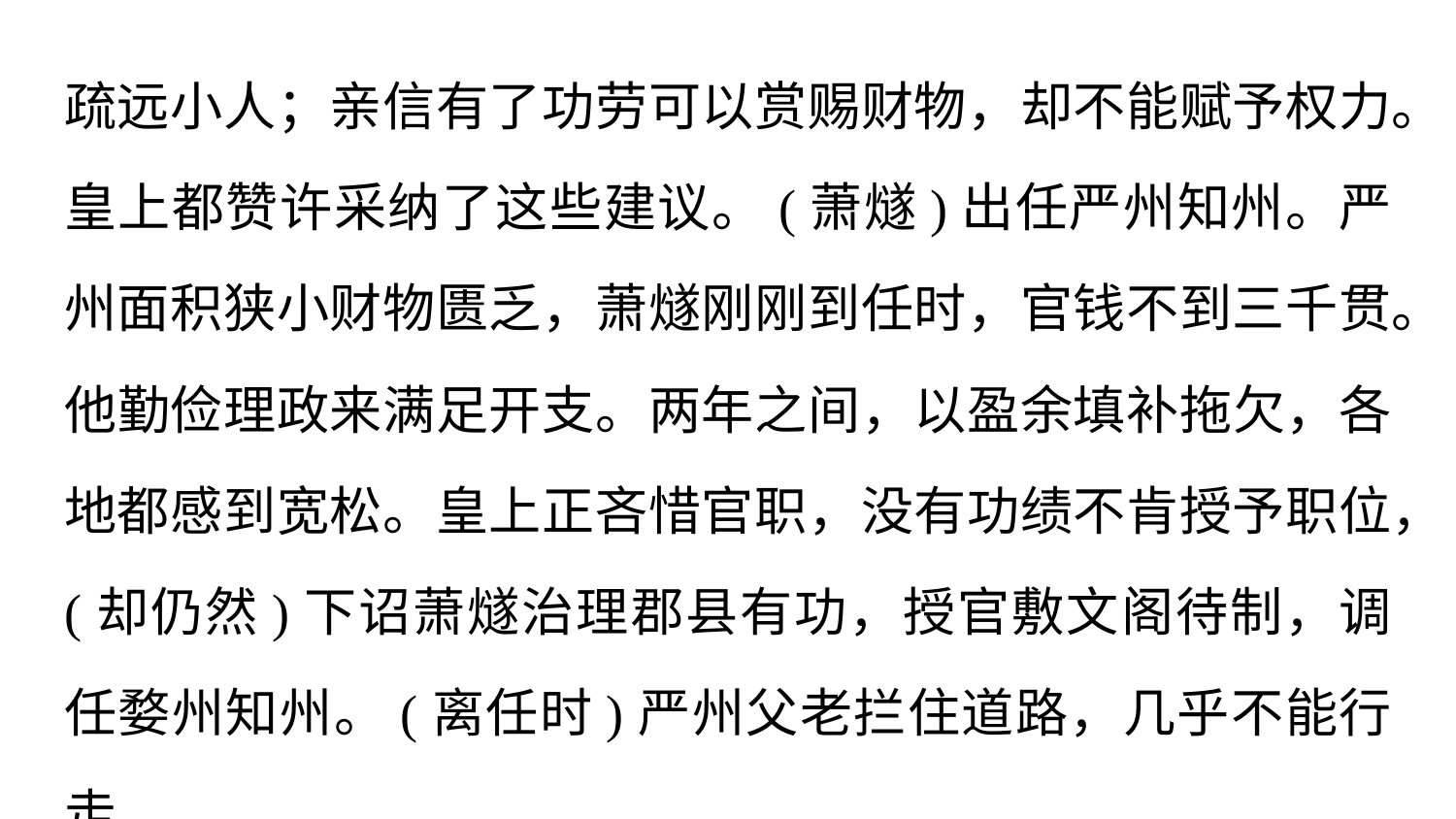

疏远小人；亲信有了功劳可以赏赐财物，却不能赋予权力。皇上都赞许采纳了这些建议。(萧燧)出任严州知州。严州面积狭小财物匮乏，萧燧刚刚到任时，官钱不到三千贯。他勤俭理政来满足开支。两年之间，以盈余填补拖欠，各地都感到宽松。皇上正吝惜官职，没有功绩不肯授予职位，(却仍然)下诏萧燧治理郡县有功，授官敷文阁待制，调任婺州知州。(离任时)严州父老拦住道路，几乎不能行走，